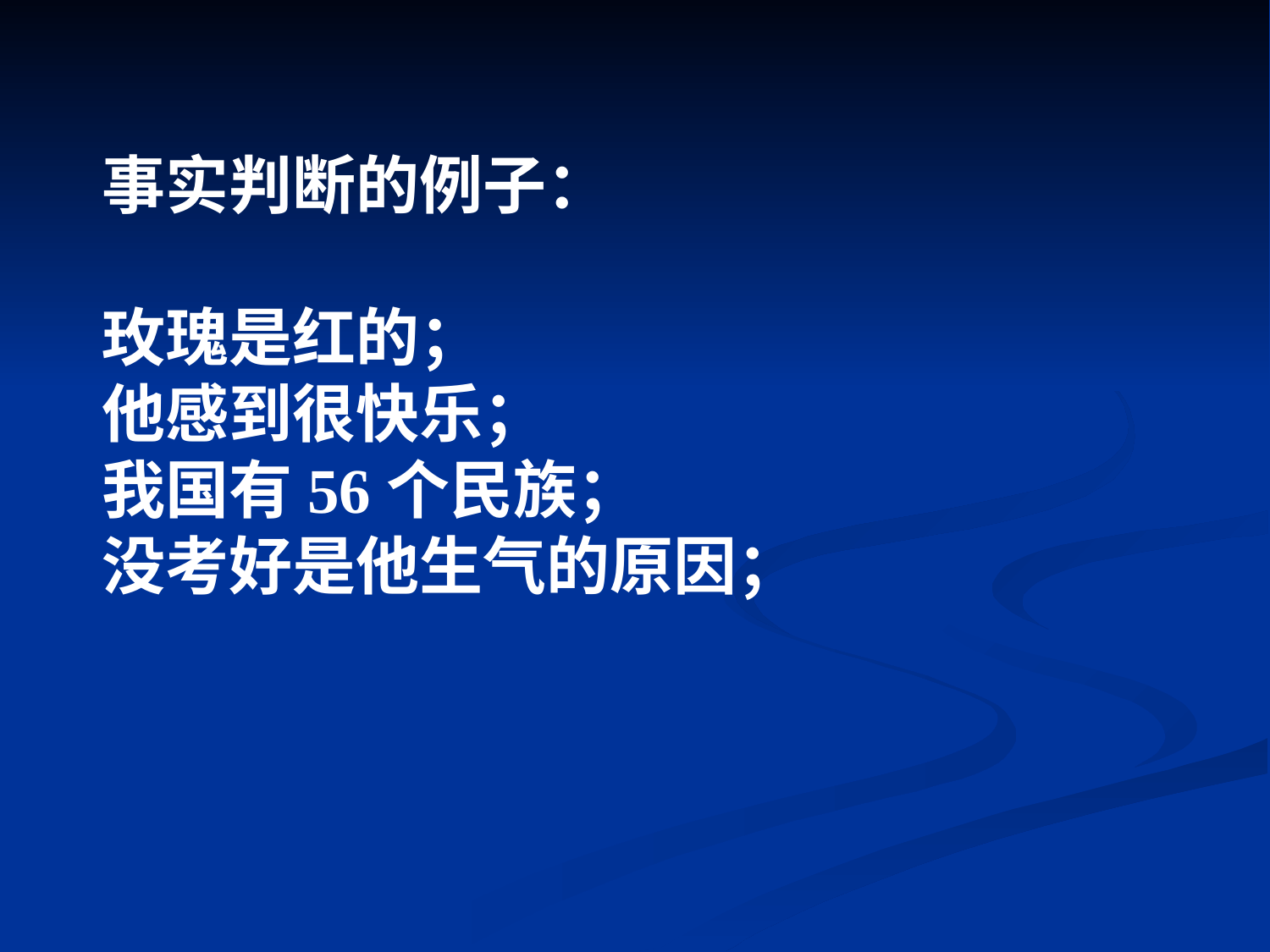

事实判断的例子：

玫瑰是红的；
他感到很快乐；
我国有56个民族；
没考好是他生气的原因；